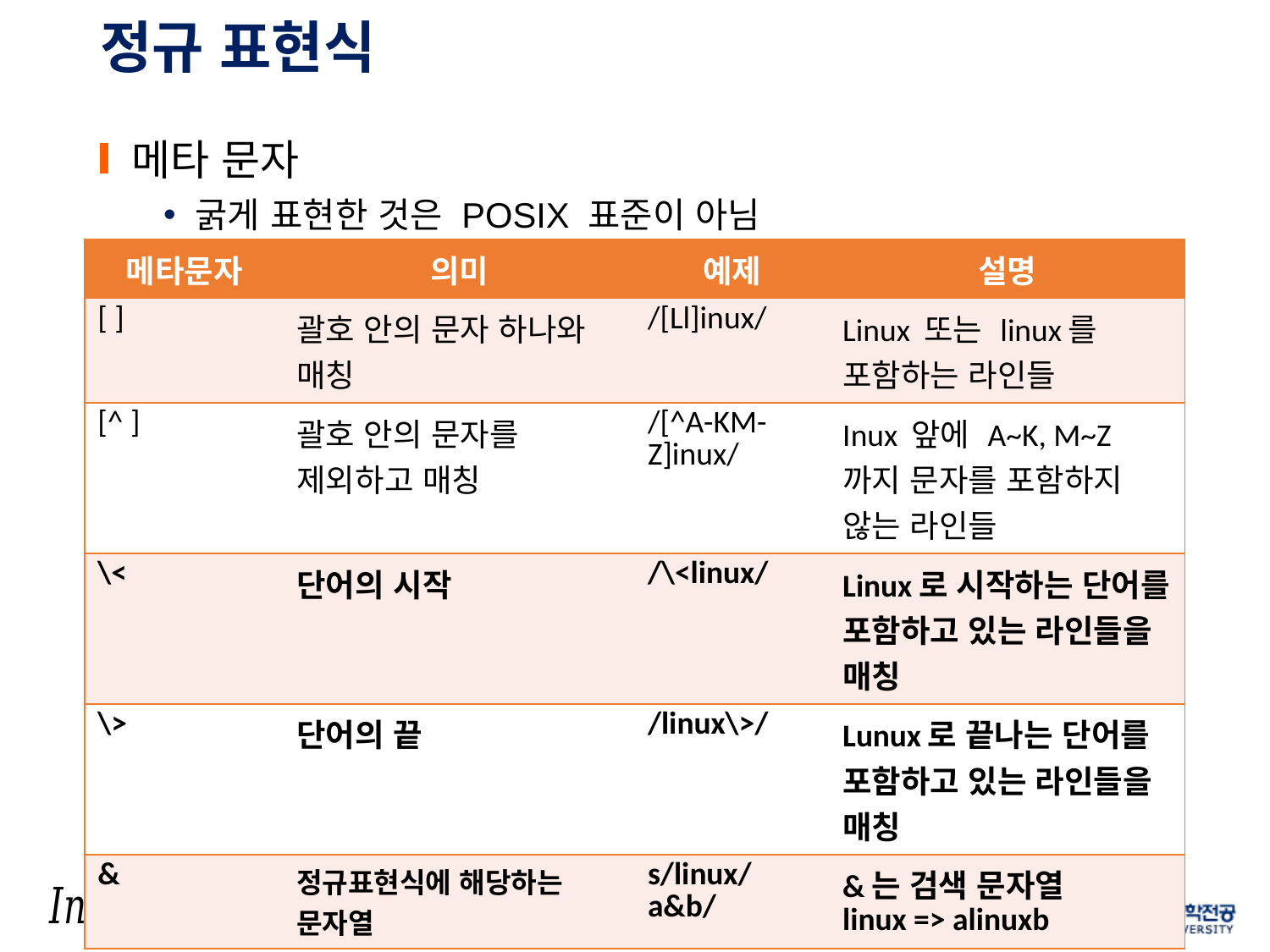

# 정규 표현식
메타 문자
굵게 표현한 것은 POSIX 표준이 아님

| 메타문자 | 의미 | 예제 | 설명 |
| --- | --- | --- | --- |
| [ ] | 괄호 안의 문자 하나와 매칭 | /[Ll]inux/ | Linux 또는 linux를 포함하는 라인들 |
| [^ ] | 괄호 안의 문자를 제외하고 매칭 | /[^A-KM-Z]inux/ | Inux 앞에 A~K, M~Z까지 문자를 포함하지 않는 라인들 |
| \< | 단어의 시작 | /\<linux/ | Linux로 시작하는 단어를 포함하고 있는 라인들을 매칭 |
| \> | 단어의 끝 | /linux\>/ | Lunux로 끝나는 단어를 포함하고 있는 라인들을 매칭 |
| & | 정규표현식에 해당하는 문자열 | s/linux/a&b/ | &는 검색 문자열 linux => alinuxb |